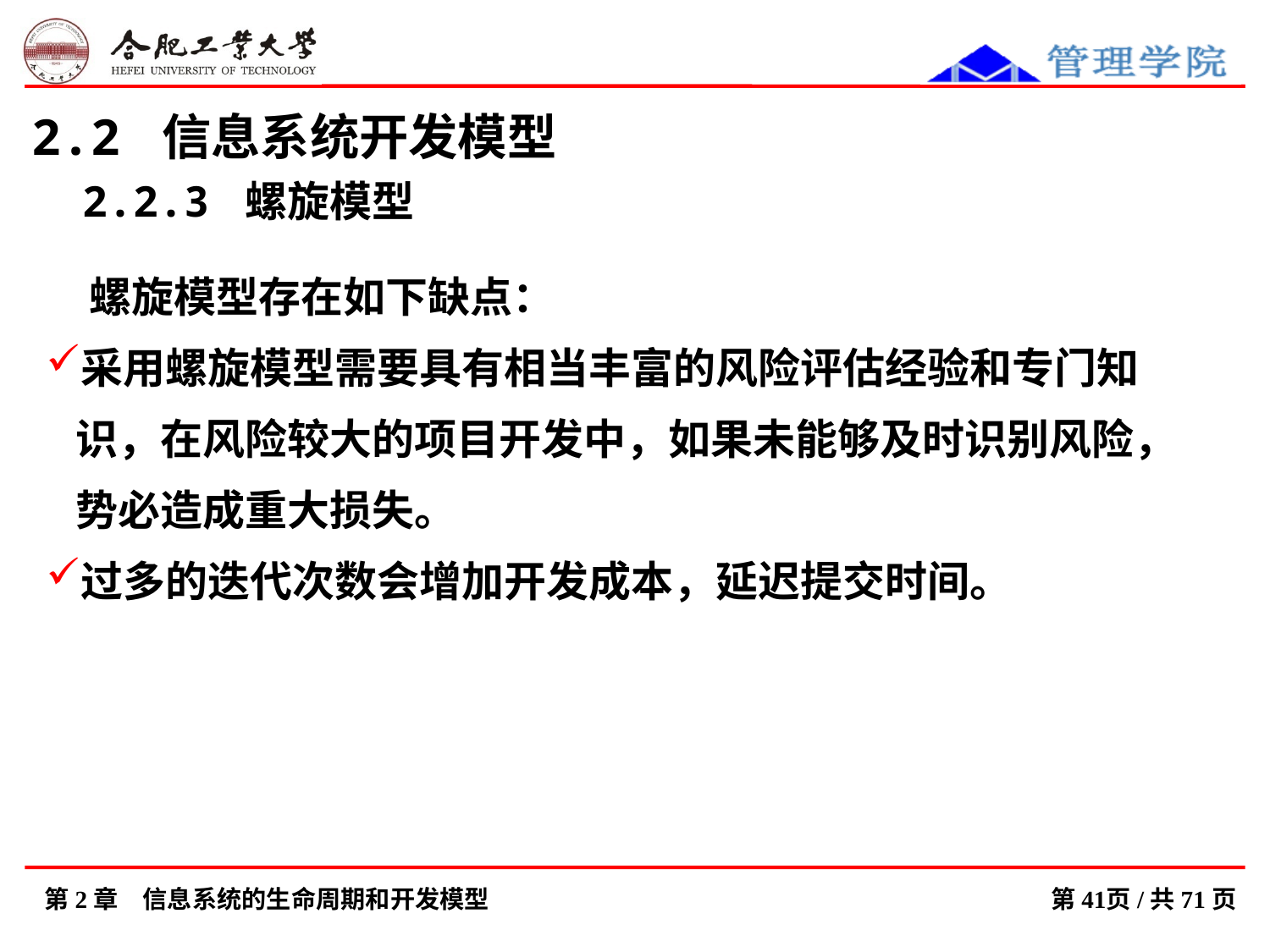

2.2 信息系统开发模型
  2.2.3 螺旋模型
       螺旋模型存在如下缺点：
采用螺旋模型需要具有相当丰富的风险评估经验和专门知识，在风险较大的项目开发中，如果未能够及时识别风险，势必造成重大损失。
过多的迭代次数会增加开发成本，延迟提交时间。
第2章　信息系统的生命周期和开发模型